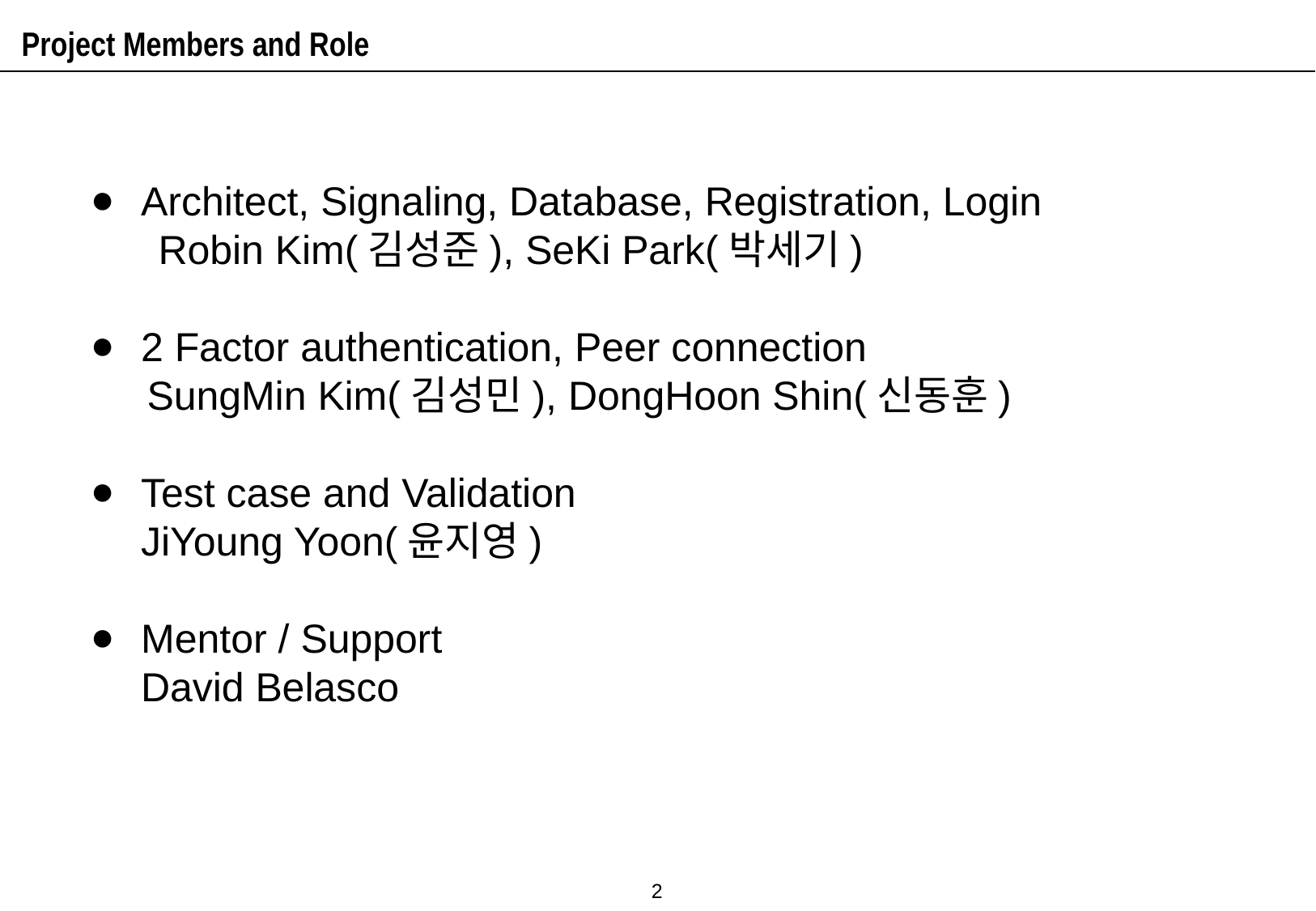

Project Members and Role
Architect, Signaling, Database, Registration, Login
      Robin Kim(김성준), SeKi Park(박세기)

2 Factor authentication, Peer connection
     SungMin Kim(김성민), DongHoon Shin(신동훈)

Test case and Validation
JiYoung Yoon(윤지영)

Mentor / Support
David Belasco
2